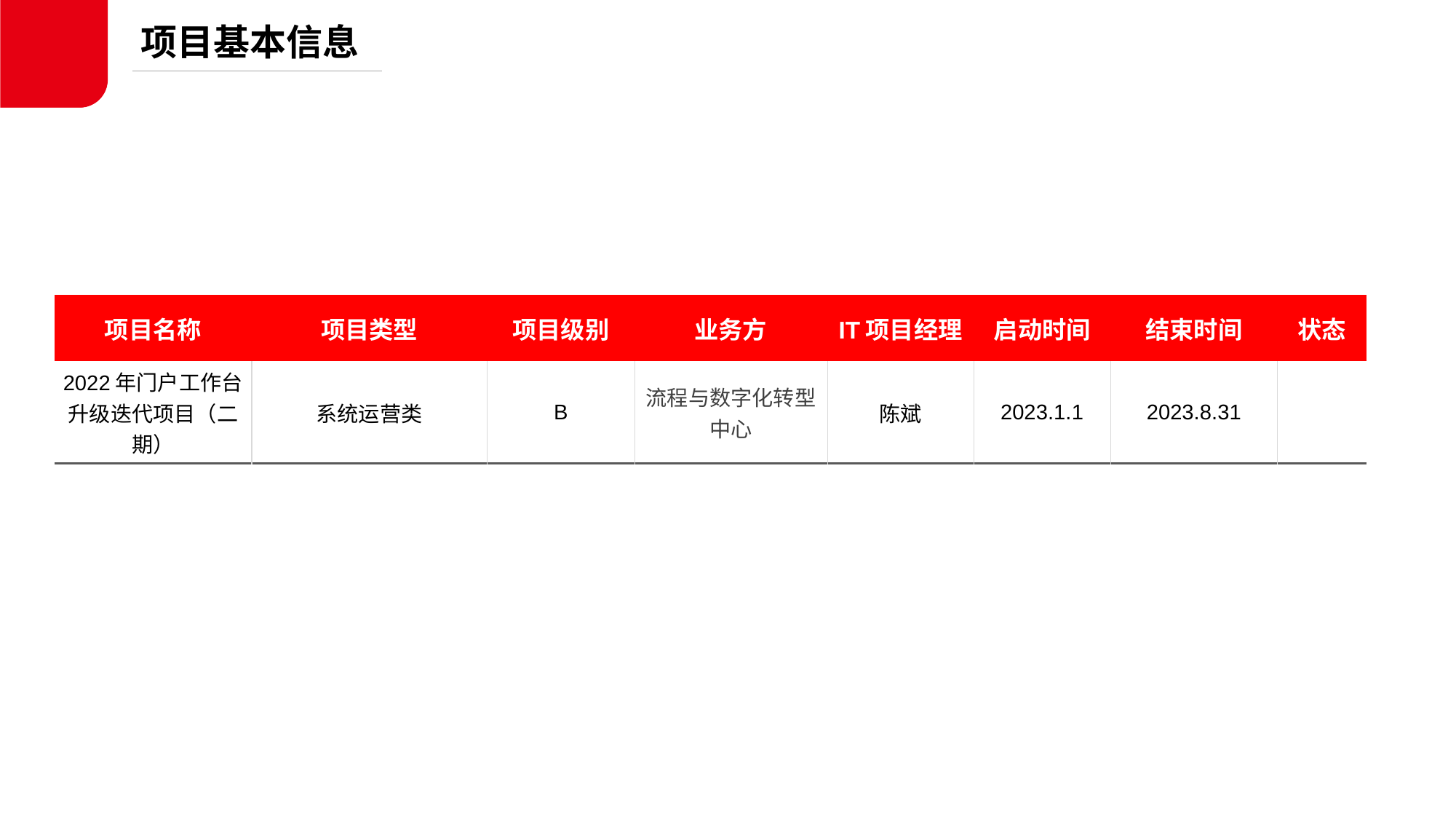

项目基本信息
| 项目名称 | 项目类型 | 项目级别 | 业务方 | IT项目经理 | 启动时间 | 结束时间 | 状态 |
| --- | --- | --- | --- | --- | --- | --- | --- |
| 2022年门户工作台升级迭代项目（二期） | 系统运营类 | B | 流程与数字化转型中心 | 陈斌 | 2023.1.1 | 2023.8.31 |  |